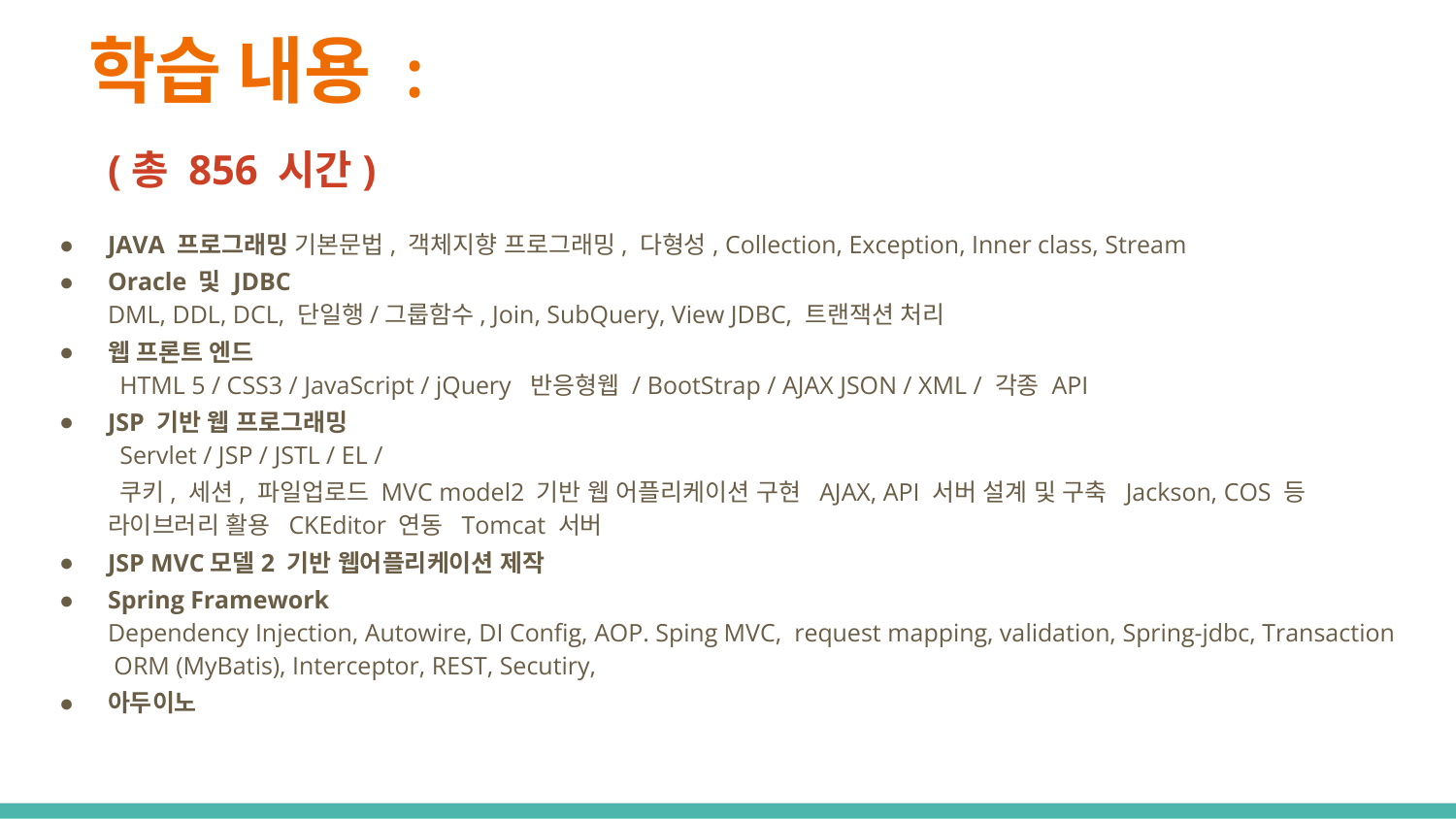

학습 내용 :
(총 856 시간)
JAVA 프로그래밍 기본문법, 객체지향 프로그래밍, 다형성, Collection, Exception, Inner class, Stream
Oracle 및 JDBC
DML, DDL, DCL, 단일행/그룹함수, Join, SubQuery, View JDBC, 트랜잭션 처리
웹 프론트 엔드
 HTML 5 / CSS3 / JavaScript / jQuery  반응형웹 / BootStrap / AJAX JSON / XML / 각종 API
JSP 기반 웹 프로그래밍
 Servlet / JSP / JSTL / EL /
 쿠키, 세션, 파일업로드 MVC model2 기반 웹 어플리케이션 구현  AJAX, API 서버 설계 및 구축  Jackson, COS 등 라이브러리 활용  CKEditor 연동  Tomcat 서버
JSP MVC모델2 기반 웹어플리케이션 제작
Spring Framework
Dependency Injection, Autowire, DI Config, AOP. Sping MVC,  request mapping, validation, Spring-jdbc, Transaction
 ORM (MyBatis), Interceptor, REST, Secutiry,
아두이노